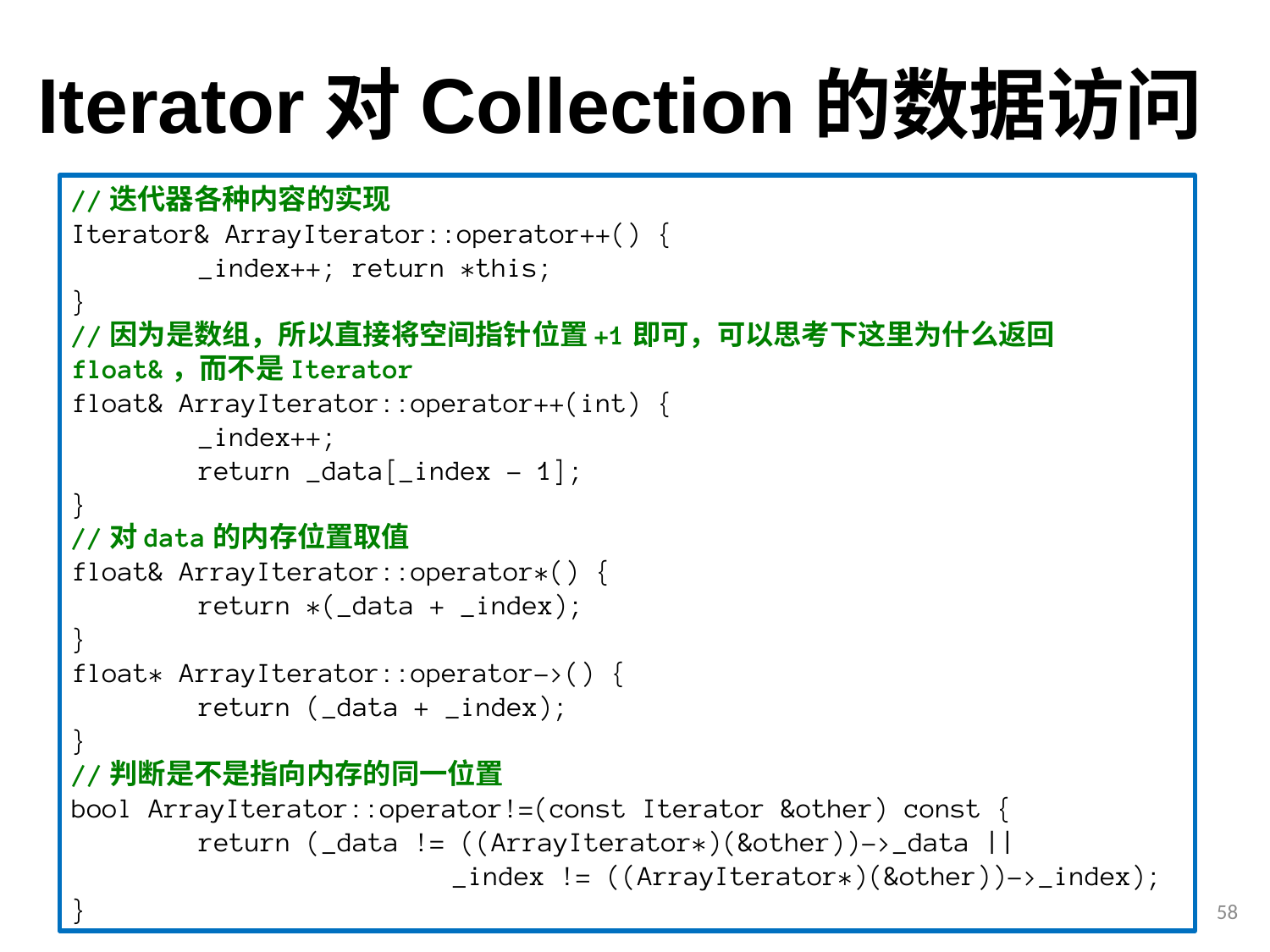

# Iterator对Collection的数据访问
//迭代器各种内容的实现
Iterator& ArrayIterator::operator++() {
	_index++; return *this;
}
//因为是数组，所以直接将空间指针位置+1即可，可以思考下这里为什么返回float&，而不是Iterator
float& ArrayIterator::operator++(int) {
	_index++;
	return _data[_index - 1];
}
//对data的内存位置取值
float& ArrayIterator::operator*() {
	return *(_data + _index);
}
float* ArrayIterator::operator->() {
	return (_data + _index);
}
//判断是不是指向内存的同一位置
bool ArrayIterator::operator!=(const Iterator &other) const {
	return (_data != ((ArrayIterator*)(&other))->_data ||
			_index != ((ArrayIterator*)(&other))->_index);
}
58